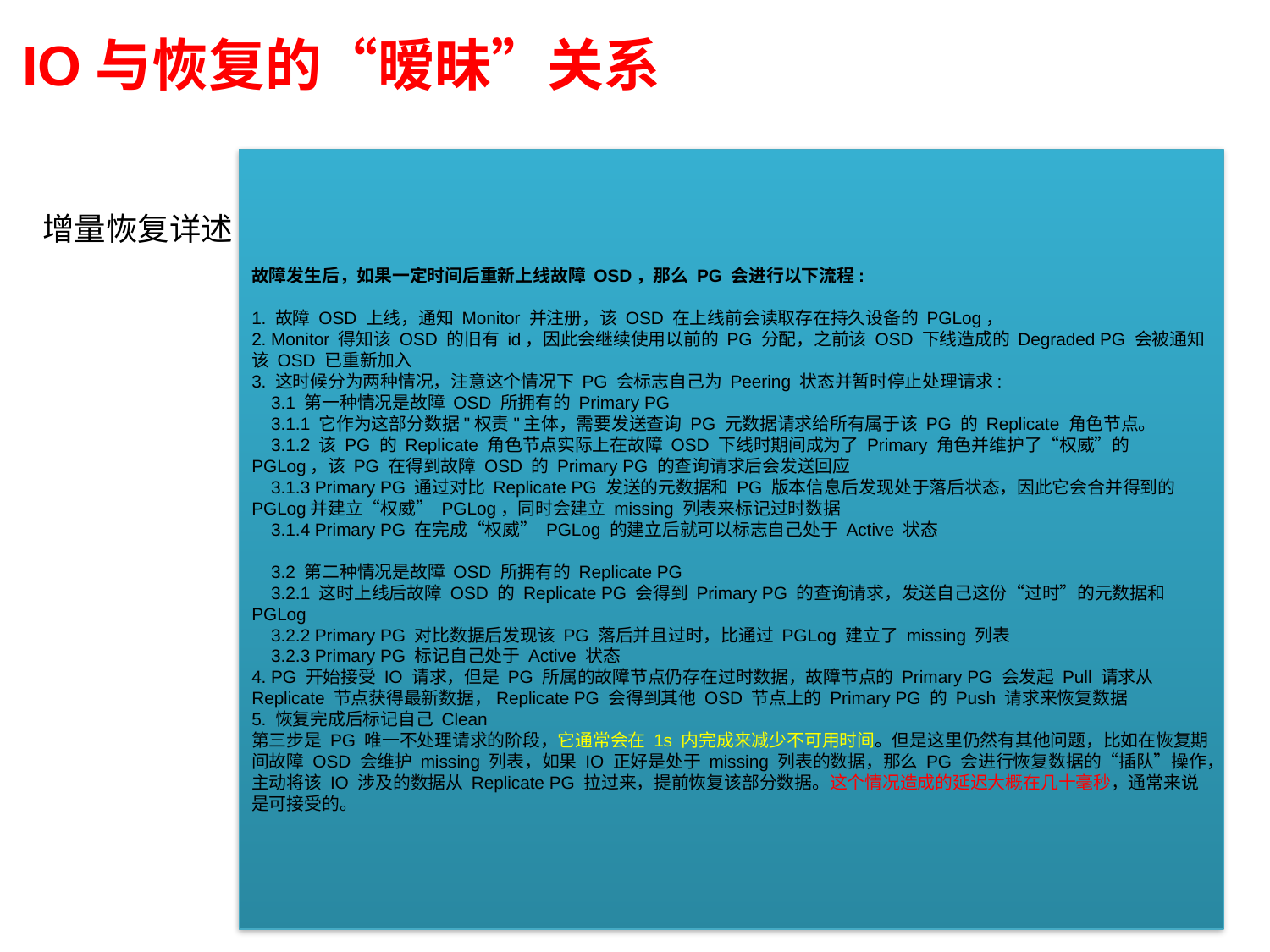

IO与恢复的“暧昧”关系
故障发生后，如果一定时间后重新上线故障 OSD，那么 PG 会进行以下流程:

1. 故障 OSD 上线，通知 Monitor 并注册，该 OSD 在上线前会读取存在持久设备的 PGLog，
2. Monitor 得知该 OSD 的旧有 id，因此会继续使用以前的 PG 分配，之前该 OSD 下线造成的 Degraded PG 会被通知该 OSD 已重新加入
3. 这时候分为两种情况，注意这个情况下 PG 会标志自己为 Peering 状态并暂时停止处理请求:
    3.1 第一种情况是故障 OSD 所拥有的 Primary PG
    3.1.1 它作为这部分数据"权责"主体，需要发送查询 PG 元数据请求给所有属于该 PG 的 Replicate 角色节点。
    3.1.2 该 PG 的 Replicate 角色节点实际上在故障 OSD 下线时期间成为了 Primary 角色并维护了“权威”的 PGLog，该 PG 在得到故障 OSD 的 Primary PG 的查询请求后会发送回应
    3.1.3 Primary PG 通过对比 Replicate PG 发送的元数据和 PG 版本信息后发现处于落后状态，因此它会合并得到的 PGLog并建立“权威” PGLog，同时会建立 missing 列表来标记过时数据
    3.1.4 Primary PG 在完成“权威” PGLog 的建立后就可以标志自己处于 Active 状态

    3.2 第二种情况是故障 OSD 所拥有的 Replicate PG
    3.2.1 这时上线后故障 OSD 的 Replicate PG 会得到 Primary PG 的查询请求，发送自己这份“过时”的元数据和 PGLog
    3.2.2 Primary PG 对比数据后发现该 PG 落后并且过时，比通过 PGLog 建立了 missing 列表
    3.2.3 Primary PG 标记自己处于 Active 状态
4. PG 开始接受 IO 请求，但是 PG 所属的故障节点仍存在过时数据，故障节点的 Primary PG 会发起 Pull 请求从 Replicate 节点获得最新数据，Replicate PG 会得到其他 OSD 节点上的 Primary PG 的 Push 请求来恢复数据
5. 恢复完成后标记自己 Clean
第三步是 PG 唯一不处理请求的阶段，它通常会在 1s 内完成来减少不可用时间。但是这里仍然有其他问题，比如在恢复期间故障 OSD 会维护 missing 列表，如果 IO 正好是处于 missing 列表的数据，那么 PG 会进行恢复数据的“插队”操作，主动将该 IO 涉及的数据从 Replicate PG 拉过来，提前恢复该部分数据。这个情况造成的延迟大概在几十毫秒，通常来说是可接受的。
增量恢复详述